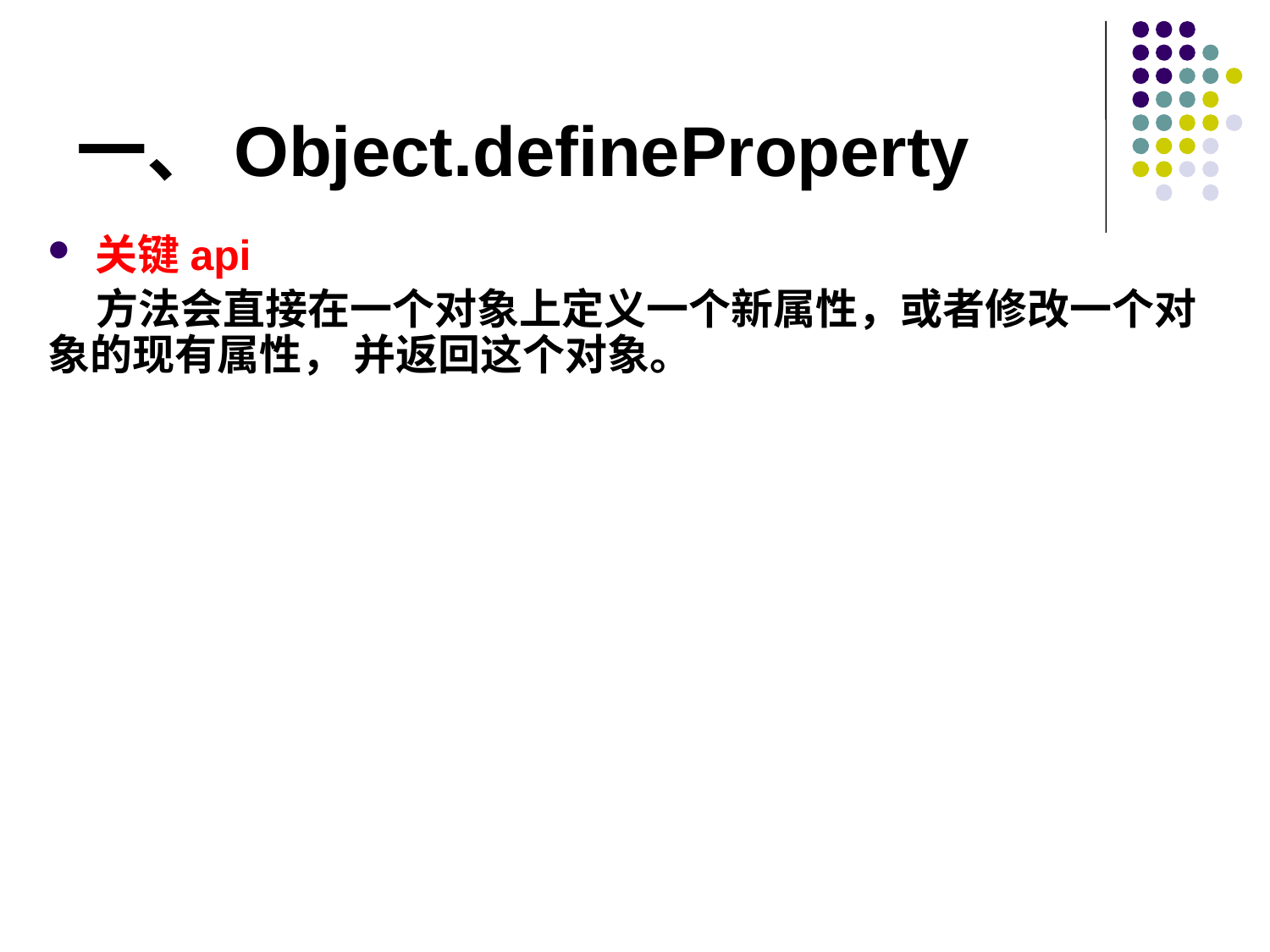

# 一、Object.defineProperty
关键api
    方法会直接在一个对象上定义一个新属性，或者修改一个对象的现有属性， 并返回这个对象。